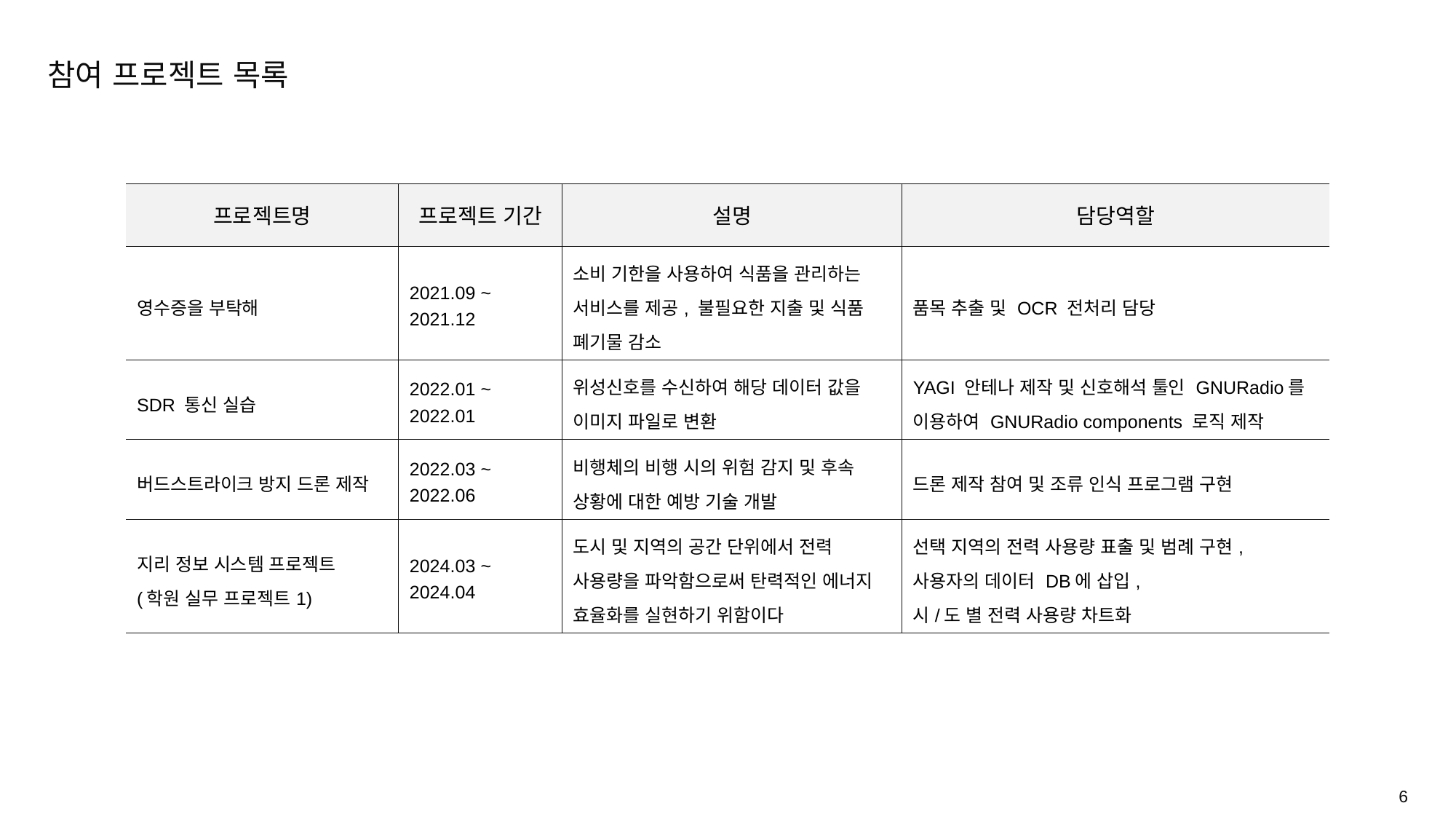

# 참여 프로젝트 목록
| 프로젝트명 | 프로젝트 기간 | 설명 | 담당역할 |
| --- | --- | --- | --- |
| 영수증을 부탁해 | 2021.09 ~ 2021.12 | 소비 기한을 사용하여 식품을 관리하는 서비스를 제공, 불필요한 지출 및 식품 폐기물 감소 | 품목 추출 및 OCR 전처리 담당 |
| SDR 통신 실습 | 2022.01 ~ 2022.01 | 위성신호를 수신하여 해당 데이터 값을 이미지 파일로 변환 | YAGI 안테나 제작 및 신호해석 툴인 GNURadio를 이용하여 GNURadio components 로직 제작 |
| 버드스트라이크 방지 드론 제작 | 2022.03 ~ 2022.06 | 비행체의 비행 시의 위험 감지 및 후속 상황에 대한 예방 기술 개발 | 드론 제작 참여 및 조류 인식 프로그램 구현 |
| 지리 정보 시스템 프로젝트 (학원 실무 프로젝트1) | 2024.03 ~ 2024.04 | 도시 및 지역의 공간 단위에서 전력 사용량을 파악함으로써 탄력적인 에너지 효율화를 실현하기 위함이다 | 선택 지역의 전력 사용량 표출 및 범례 구현, 사용자의 데이터 DB에 삽입, 시/도 별 전력 사용량 차트화 |